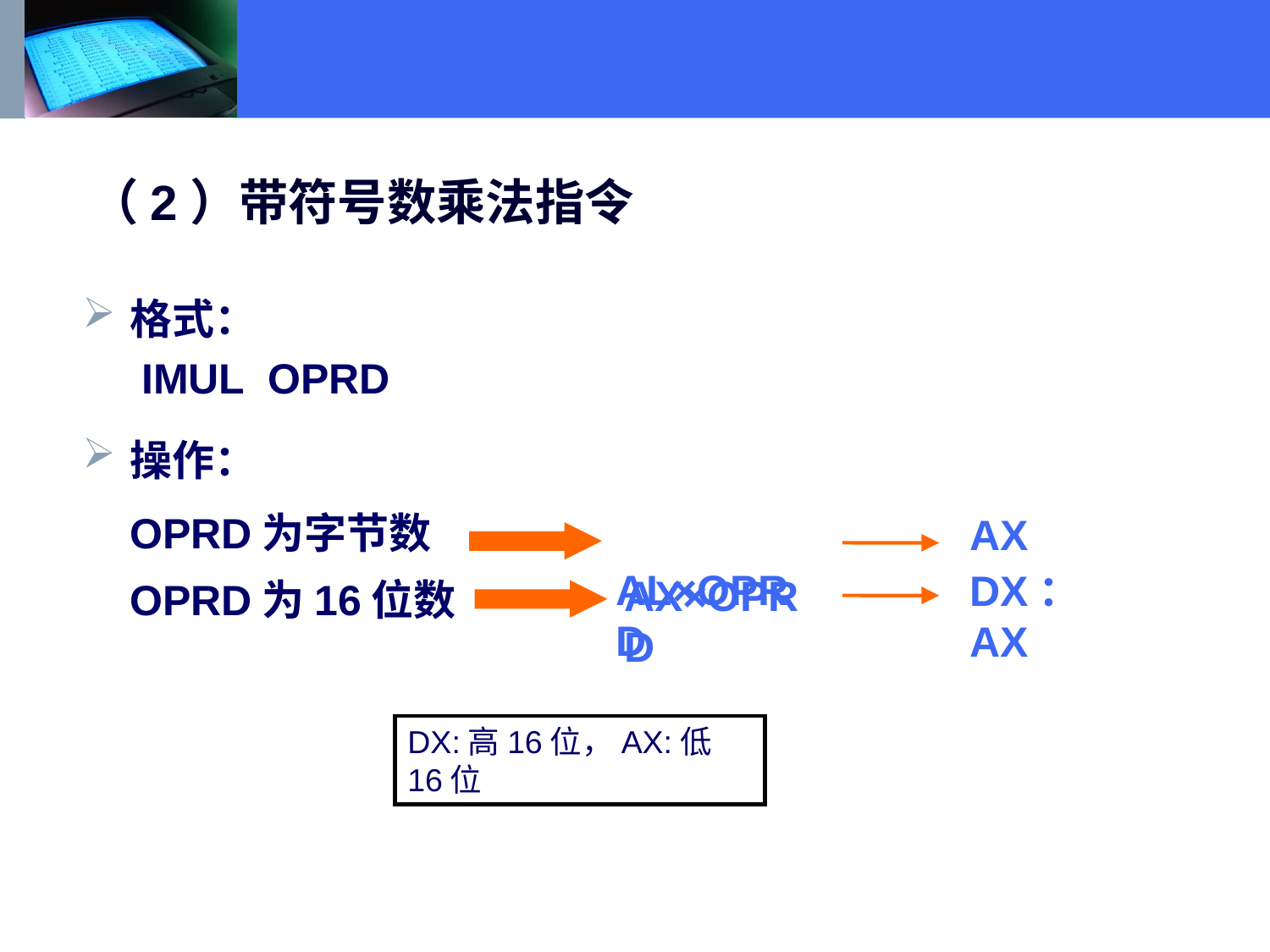

（2）带符号数乘法指令
格式：
     IMUL  OPRD
操作：
    OPRD为字节数
    OPRD为16位数
 AL×OPRD
AX

DX：AX
AX×OPRD

DX:高16位，AX:低16位